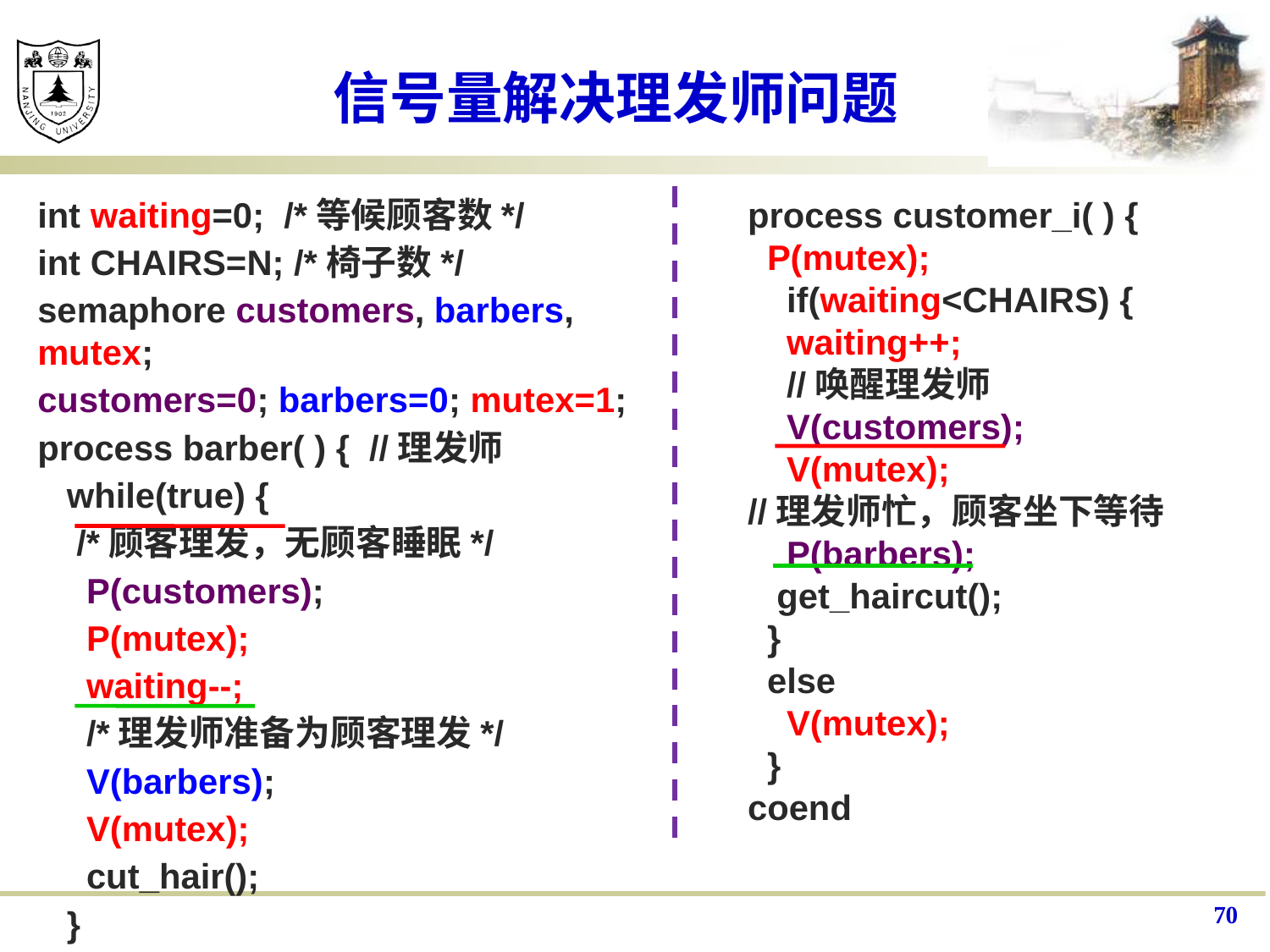

# 信号量解决理发师问题
int waiting=0;  /*等候顾客数*/
int CHAIRS=N; /*椅子数*/
semaphore customers, barbers, mutex;
customers=0; barbers=0; mutex=1;
process barber( ) {  //理发师
   while(true) {
    /*顾客理发，无顾客睡眠*/
     P(customers);
     P(mutex);
     waiting--;
     /*理发师准备为顾客理发*/
     V(barbers);
     V(mutex);
     cut_hair();
   }
}
process customer_i( ) {
  P(mutex);
    if(waiting<CHAIRS) {
    waiting++;
    //唤醒理发师
    V(customers);
    V(mutex);
//理发师忙，顾客坐下等待
    P(barbers);
   get_haircut();
  }
  else
    V(mutex);
  }
coend

70